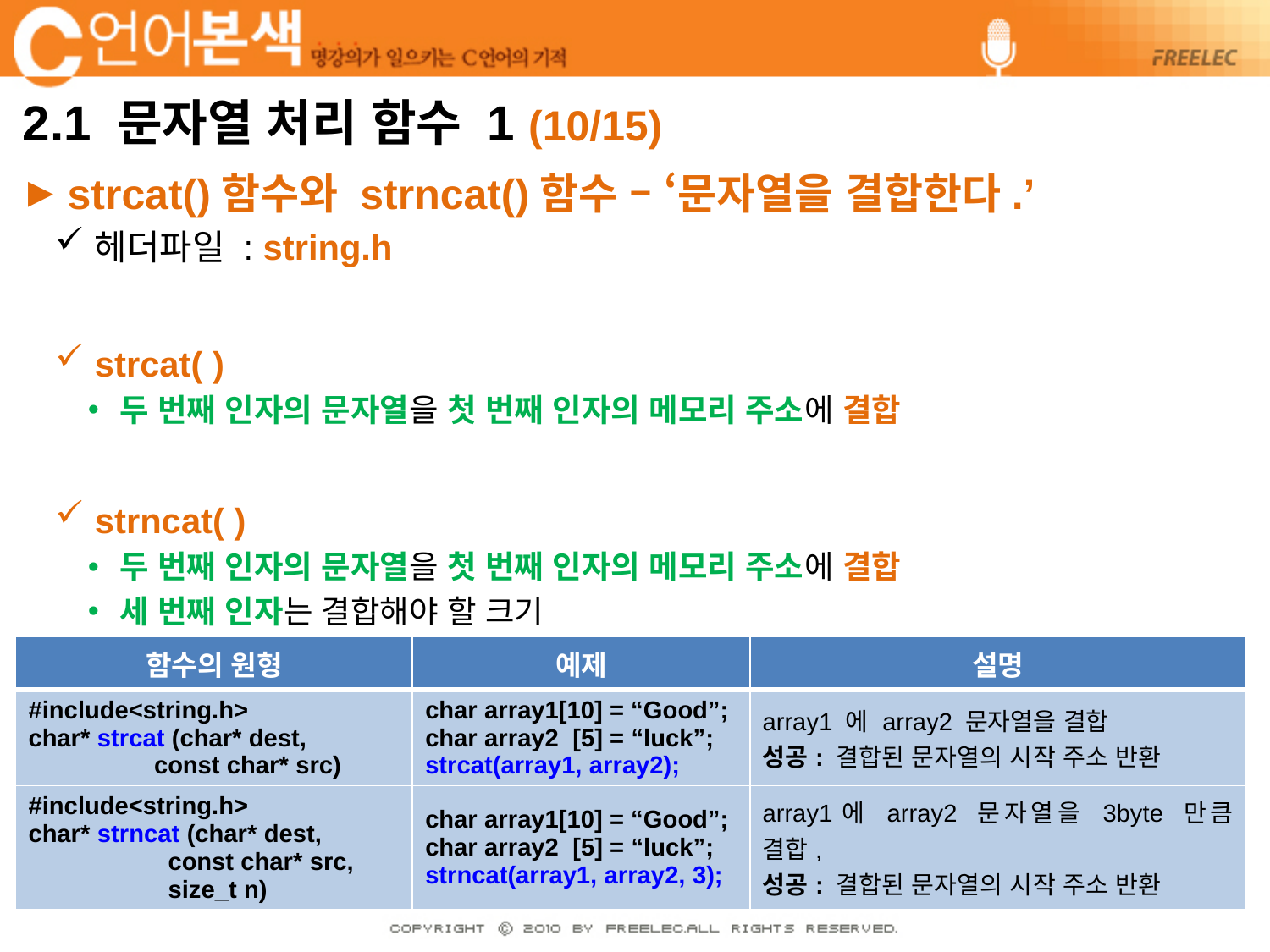

# 2.1 문자열 처리 함수 1 (10/15)
strcat()함수와 strncat()함수 – ‘문자열을 결합한다.’
헤더파일 : string.h

strcat( )
두 번째 인자의 문자열을 첫 번째 인자의 메모리 주소에 결합

strncat( )
두 번째 인자의 문자열을 첫 번째 인자의 메모리 주소에 결합
세 번째 인자는 결합해야 할 크기

| 함수의 원형 | 예제 | 설명 |
| --- | --- | --- |
| #include<string.h> char\* strcat (char\* dest, const char\* src) | char array1[10] = “Good”; char array2 [5] = “luck”; strcat(array1, array2); | array1 에 array2 문자열을 결합 성공: 결합된 문자열의 시작 주소 반환 |
| #include<string.h> char\* strncat (char\* dest, const char\* src, size\_t n) | char array1[10] = “Good”; char array2 [5] = “luck”; strncat(array1, array2, 3); | array1에 array2 문자열을 3byte 만큼 결합, 성공: 결합된 문자열의 시작 주소 반환 |